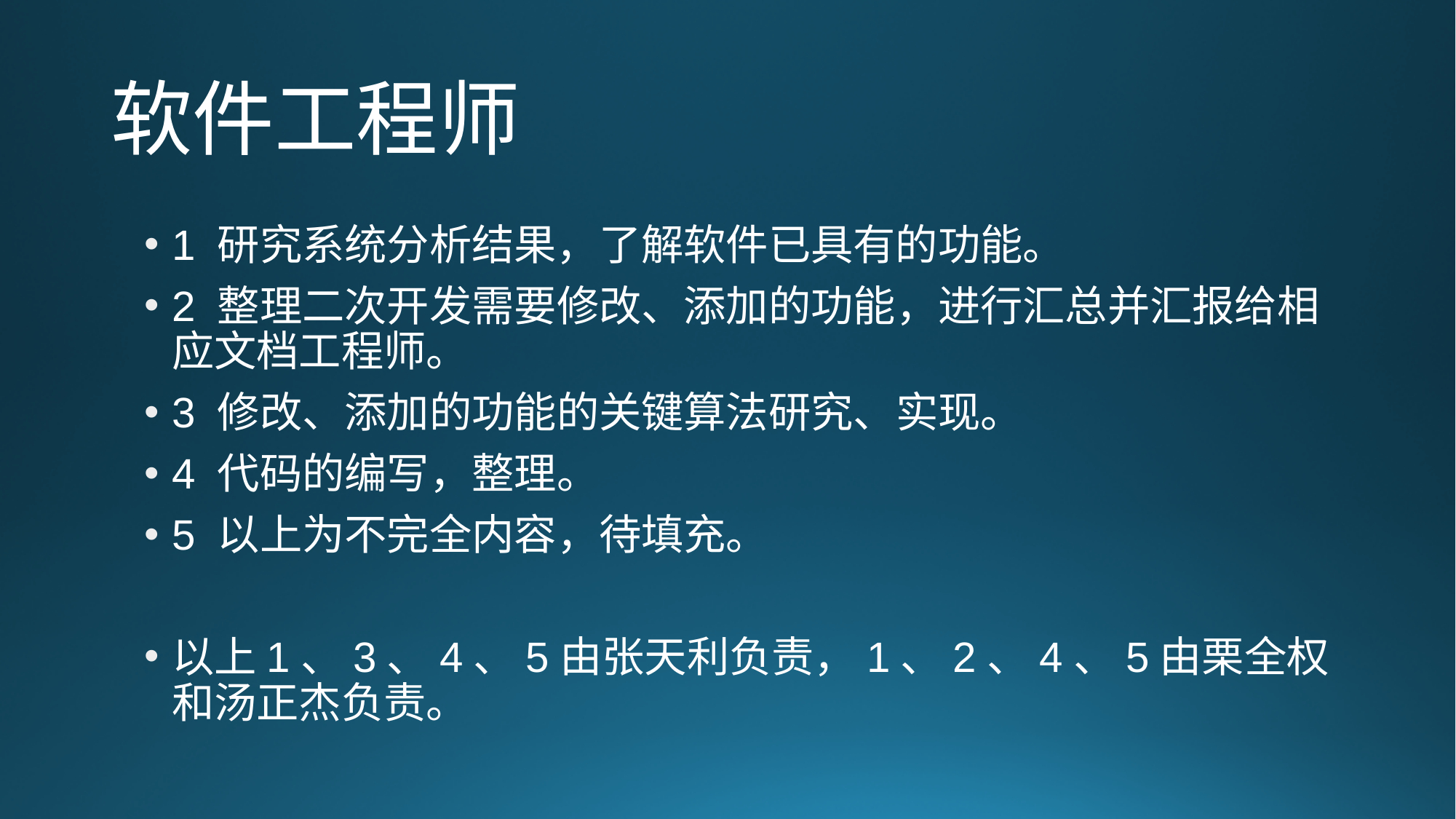

# 软件工程师
1 研究系统分析结果，了解软件已具有的功能。
2 整理二次开发需要修改、添加的功能，进行汇总并汇报给相应文档工程师。
3 修改、添加的功能的关键算法研究、实现。
4 代码的编写，整理。
5 以上为不完全内容，待填充。

以上1、3、4、5由张天利负责，1、2、4、5由栗全权和汤正杰负责。